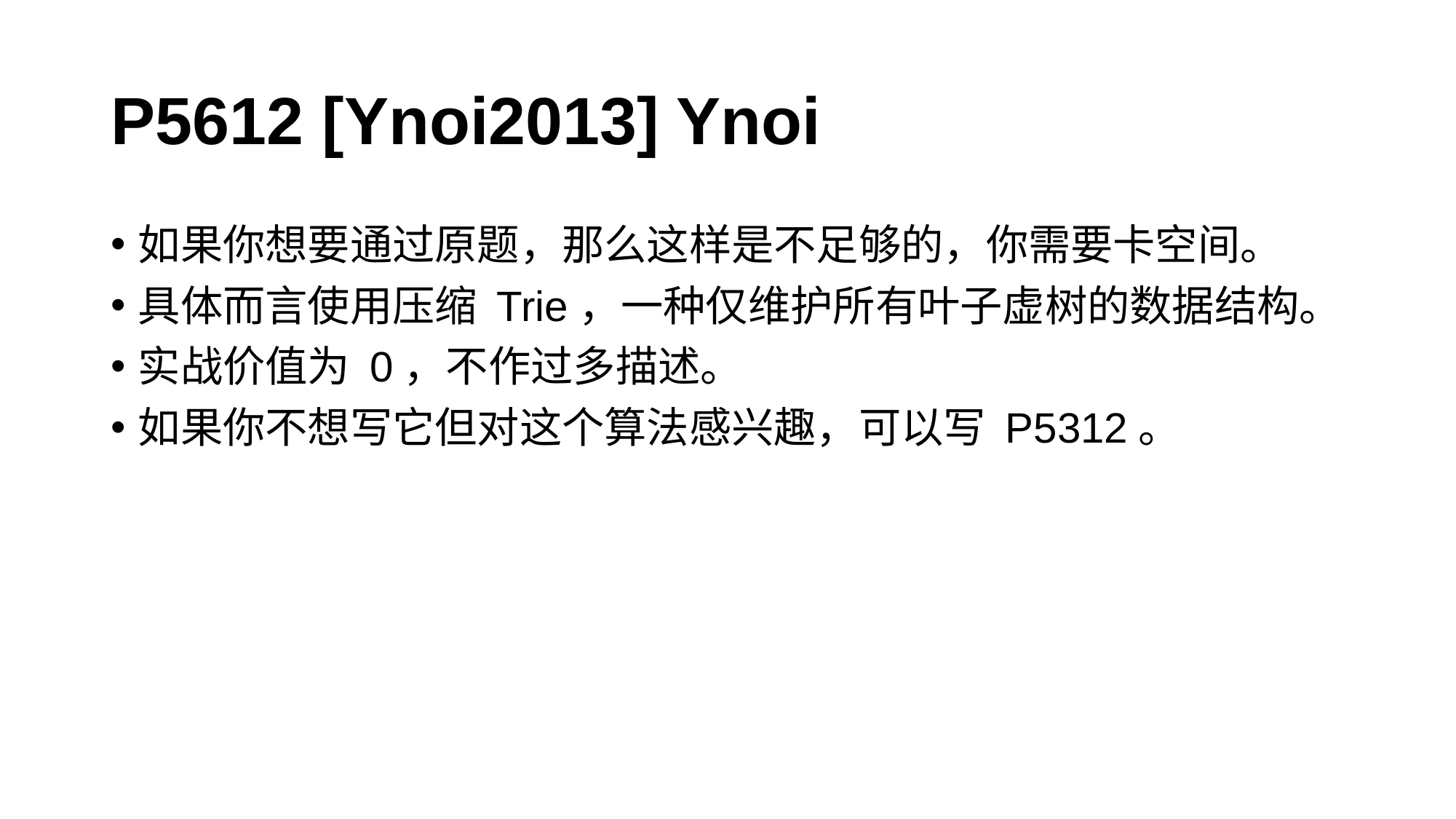

# P5612 [Ynoi2013] Ynoi
如果你想要通过原题，那么这样是不足够的，你需要卡空间。
具体而言使用压缩 Trie，一种仅维护所有叶子虚树的数据结构。
实战价值为 0，不作过多描述。
如果你不想写它但对这个算法感兴趣，可以写 P5312。